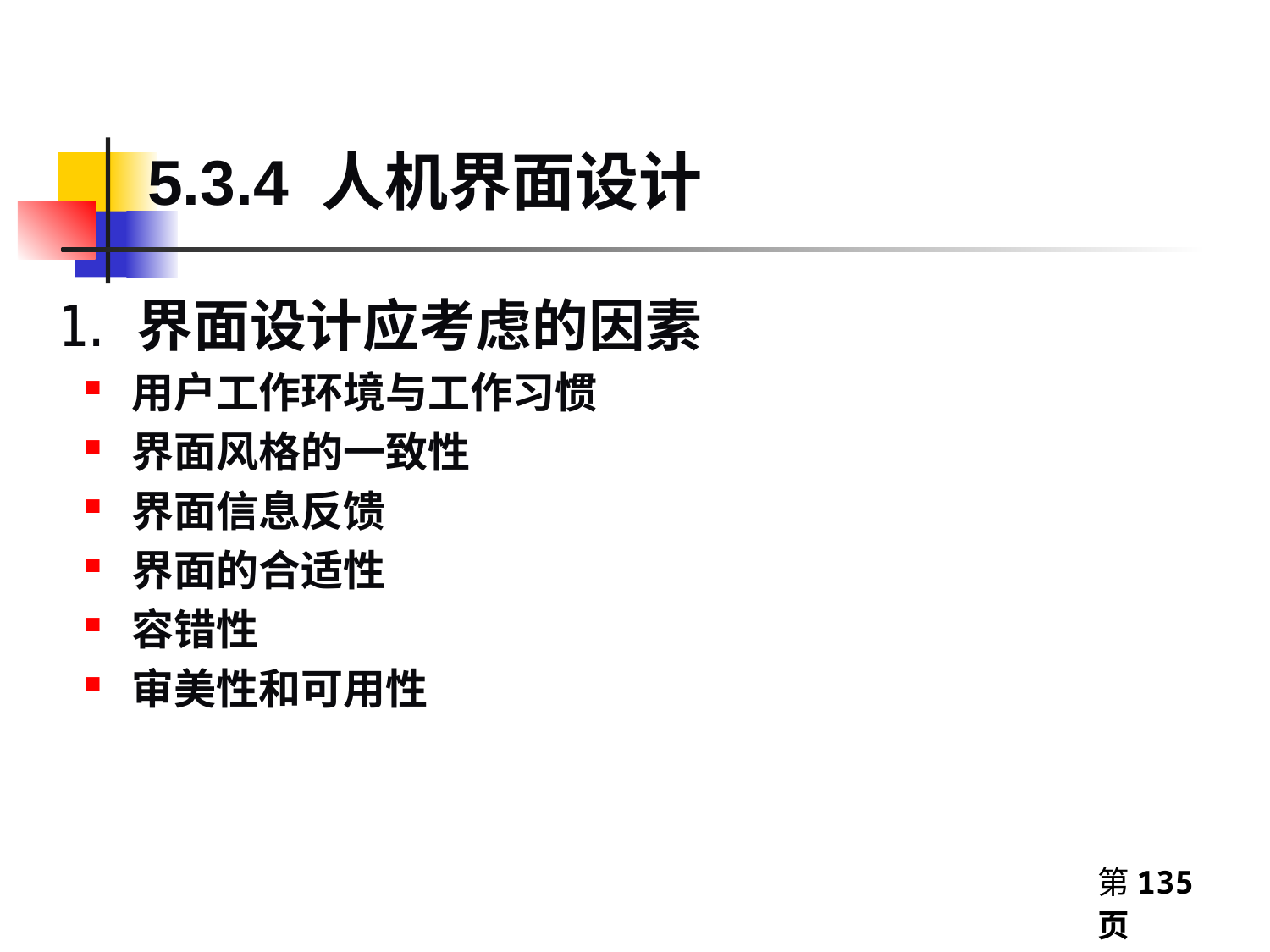

5.3.4 人机界面设计
1. 界面设计应考虑的因素
用户工作环境与工作习惯
界面风格的一致性
界面信息反馈
界面的合适性
容错性
审美性和可用性